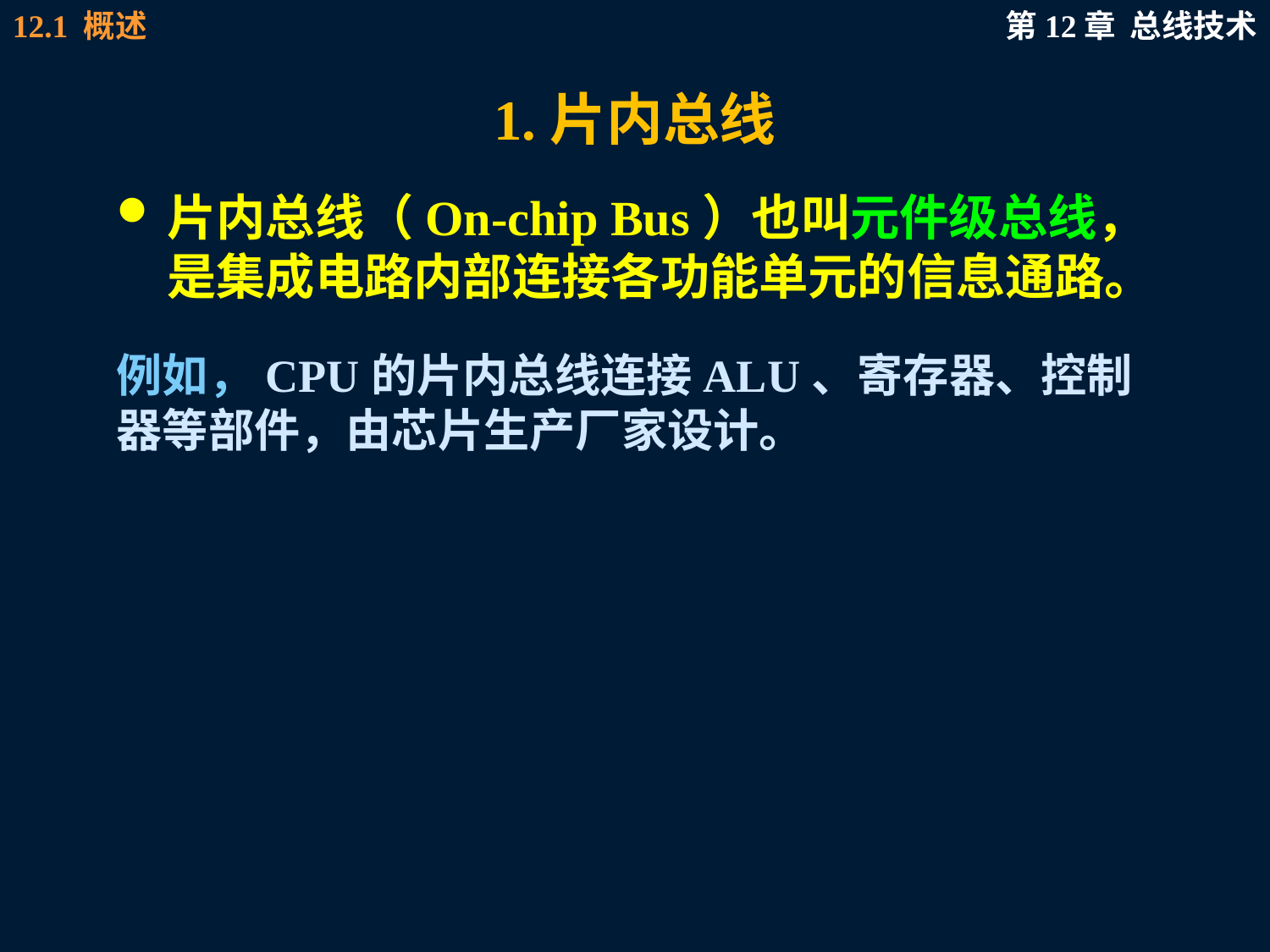

# 1.片内总线
片内总线（On-chip Bus）也叫元件级总线，是集成电路内部连接各功能单元的信息通路。
例如，CPU的片内总线连接ALU、寄存器、控制器等部件，由芯片生产厂家设计。